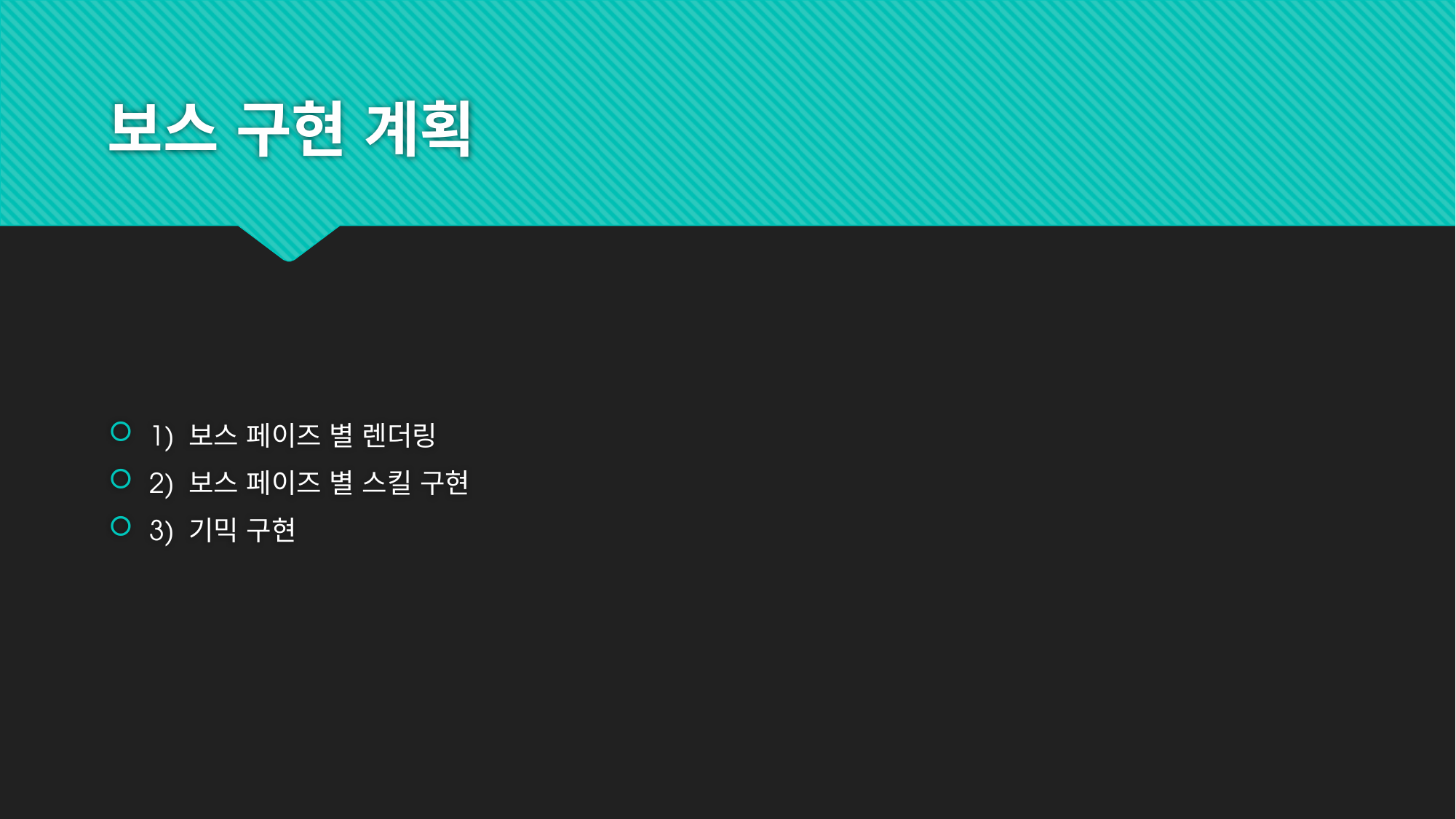

# 보스 구현 계획
1) 보스 페이즈 별 렌더링
2) 보스 페이즈 별 스킬 구현
3) 기믹 구현